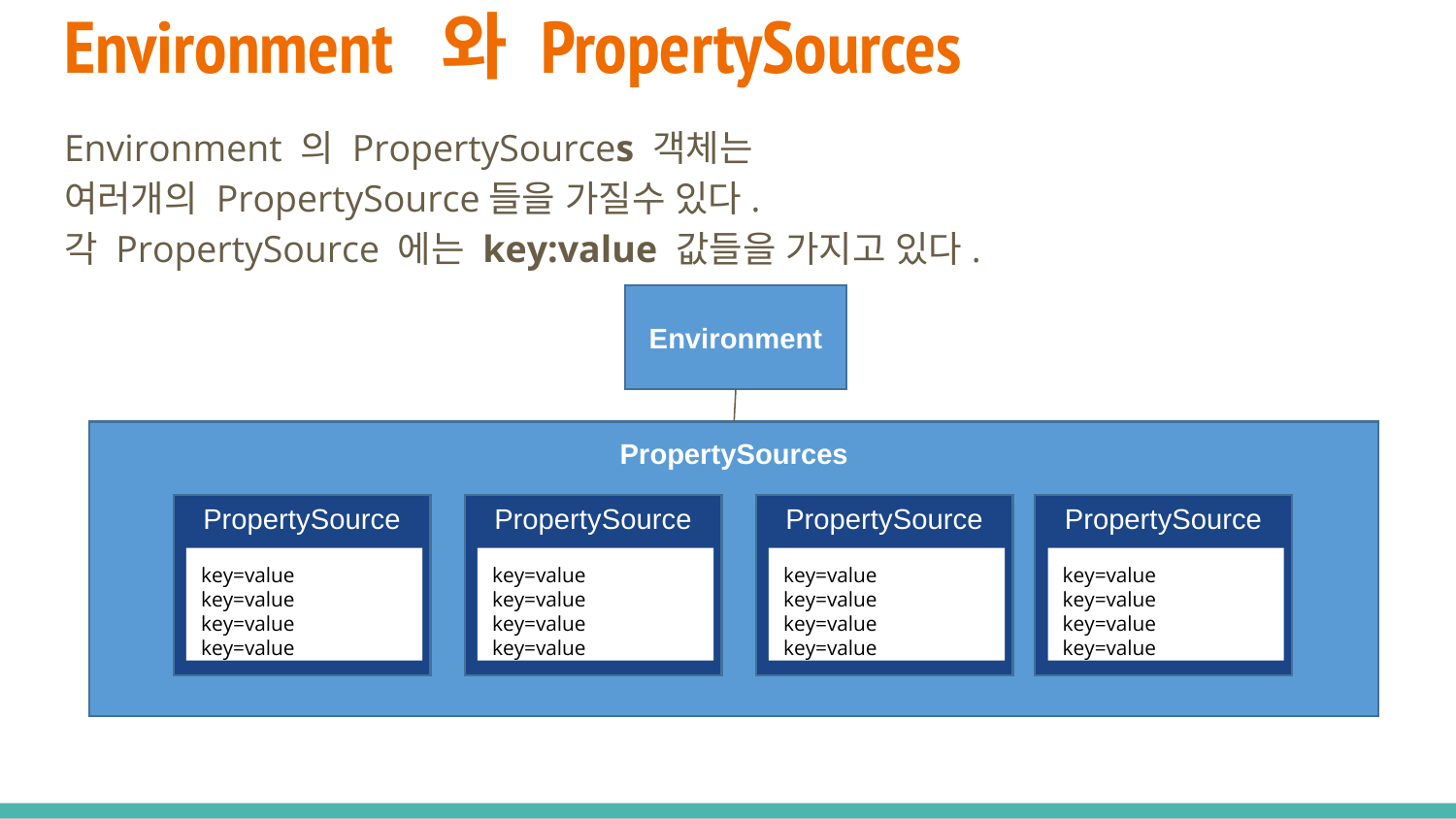

# Environment  와 PropertySources
Environment 의 PropertySources 객체는
여러개의 PropertySource들을 가질수 있다.
각 PropertySource 에는 key:value 값들을 가지고 있다.
Environment
PropertySources
PropertySource
PropertySource
PropertySource
PropertySource
key=value
key=value
key=value
key=value
key=value
key=value
key=value
key=value
key=value
key=value
key=value
key=value
key=value
key=value
key=value
key=value